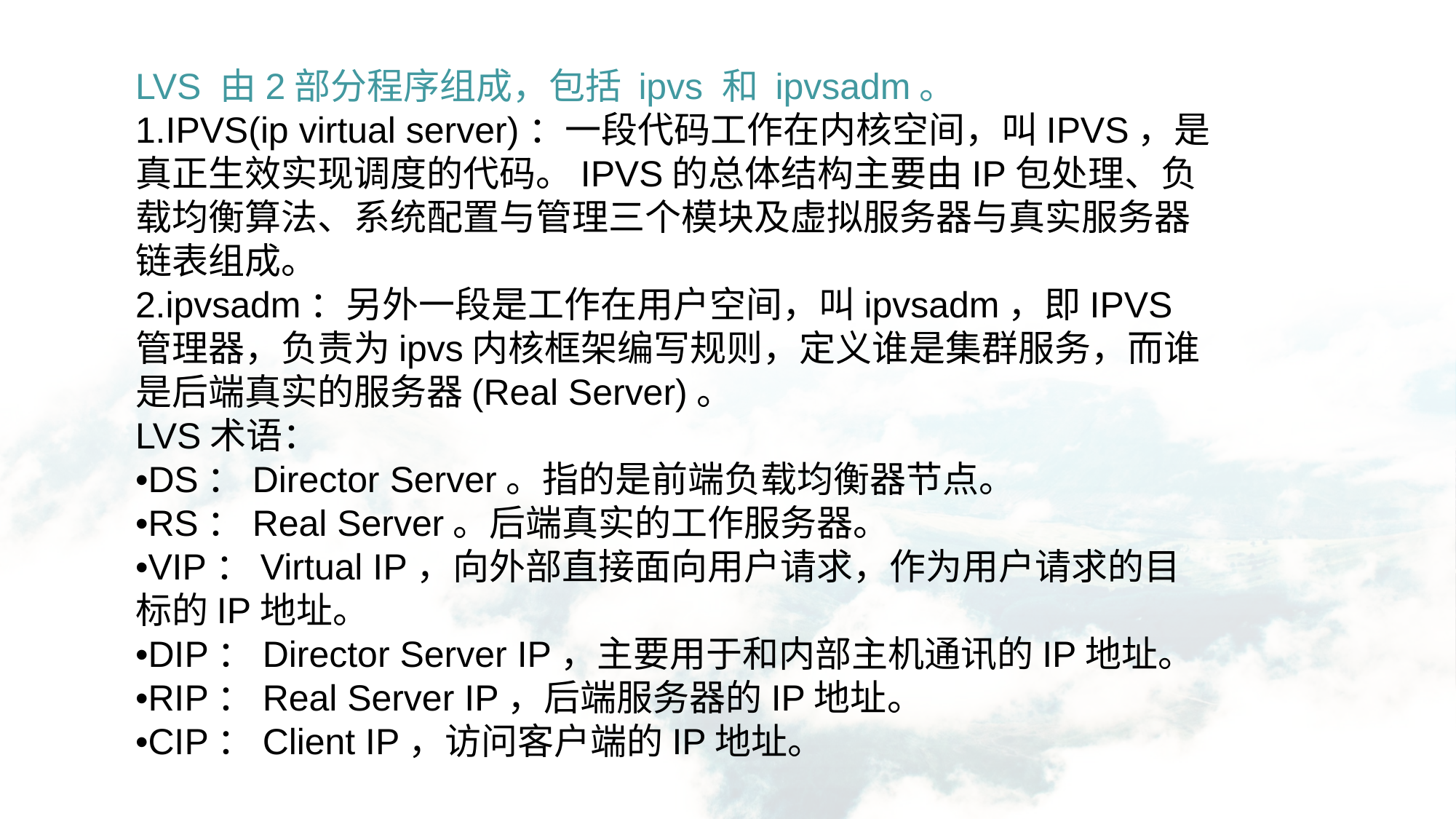

LVS 由2部分程序组成，包括 ipvs 和 ipvsadm。
1.IPVS(ip virtual server)：一段代码工作在内核空间，叫IPVS，是真正生效实现调度的代码。IPVS的总体结构主要由IP包处理、负载均衡算法、系统配置与管理三个模块及虚拟服务器与真实服务器链表组成。
2.ipvsadm：另外一段是工作在用户空间，叫ipvsadm，即IPVS管理器，负责为ipvs内核框架编写规则，定义谁是集群服务，而谁是后端真实的服务器(Real Server)。
LVS术语：
•DS：Director Server。指的是前端负载均衡器节点。
•RS：Real Server。后端真实的工作服务器。
•VIP：Virtual IP，向外部直接面向用户请求，作为用户请求的目标的IP地址。
•DIP：Director Server IP，主要用于和内部主机通讯的IP地址。
•RIP：Real Server IP，后端服务器的IP地址。
•CIP：Client IP，访问客户端的IP地址。